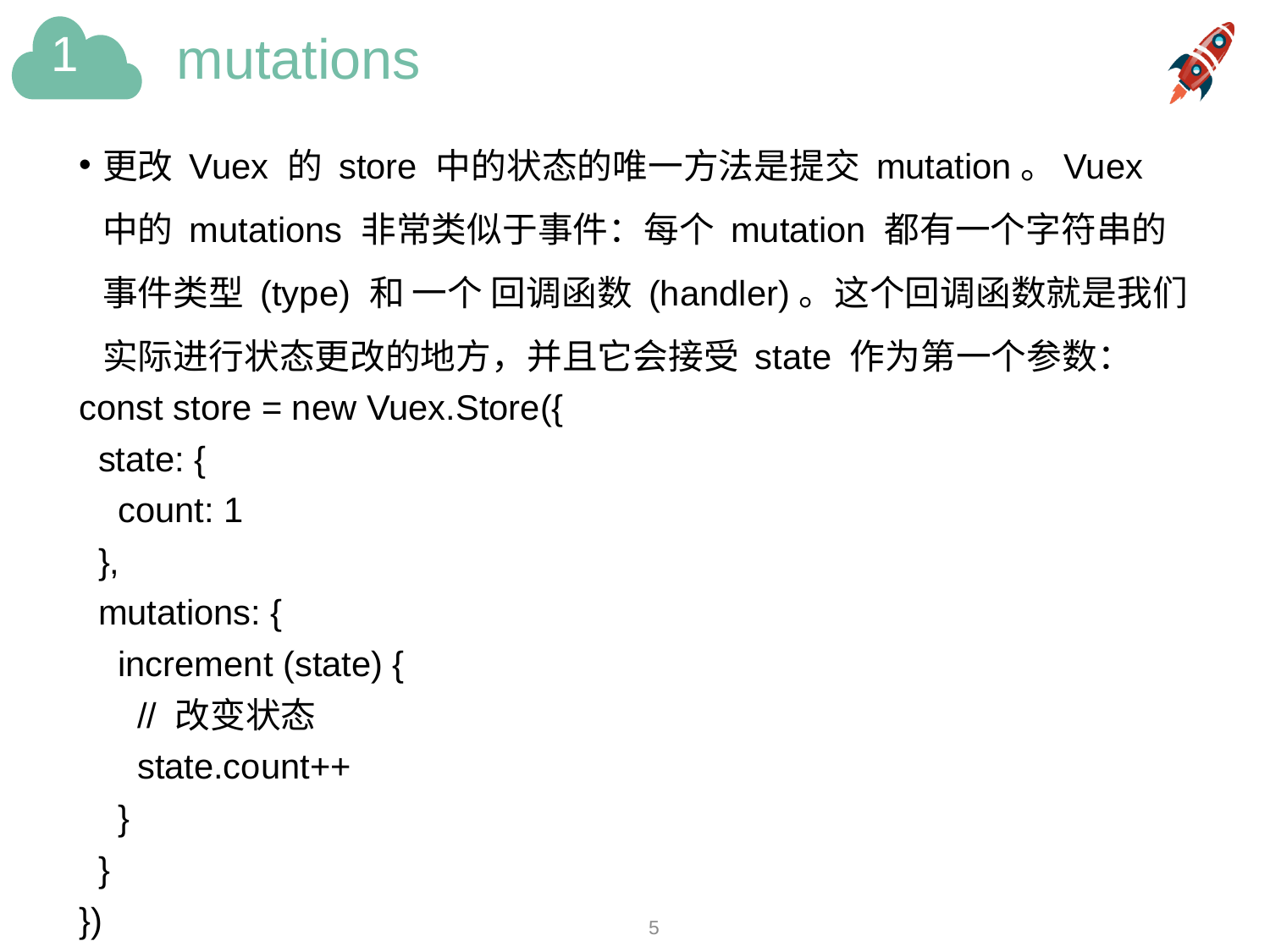

# mutations
更改 Vuex 的 store 中的状态的唯一方法是提交 mutation。Vuex 中的 mutations 非常类似于事件：每个 mutation 都有一个字符串的 事件类型 (type) 和 一个 回调函数 (handler)。这个回调函数就是我们实际进行状态更改的地方，并且它会接受 state 作为第一个参数：
const store = new Vuex.Store({
  state: {
    count: 1
  },
  mutations: {
    increment (state) {
      // 改变状态
      state.count++
    }
  }
})
5